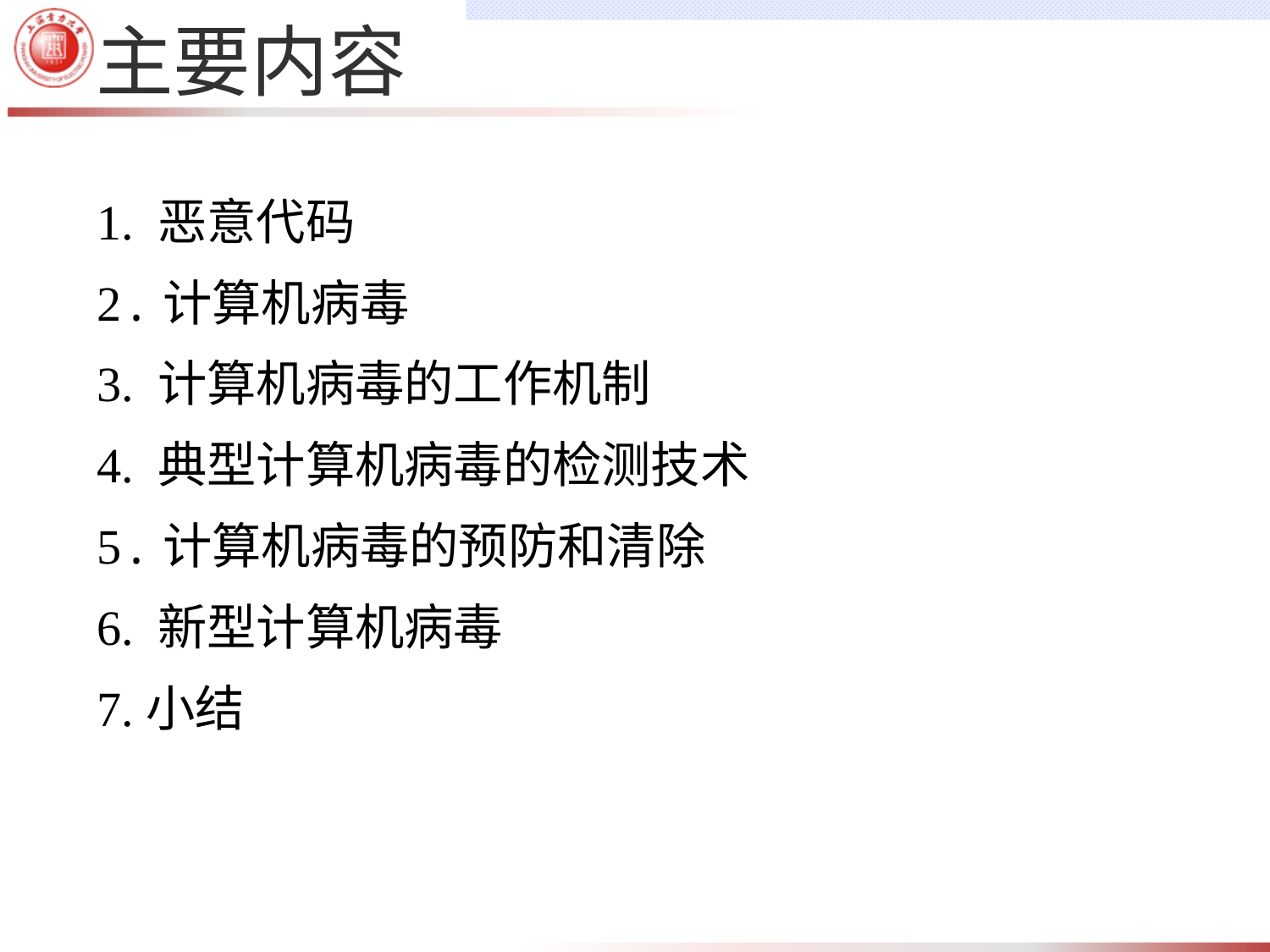

主要内容
   1. 恶意代码
   2.计算机病毒
   3. 计算机病毒的工作机制
   4. 典型计算机病毒的检测技术
   5.计算机病毒的预防和清除
   6. 新型计算机病毒
   7.小结